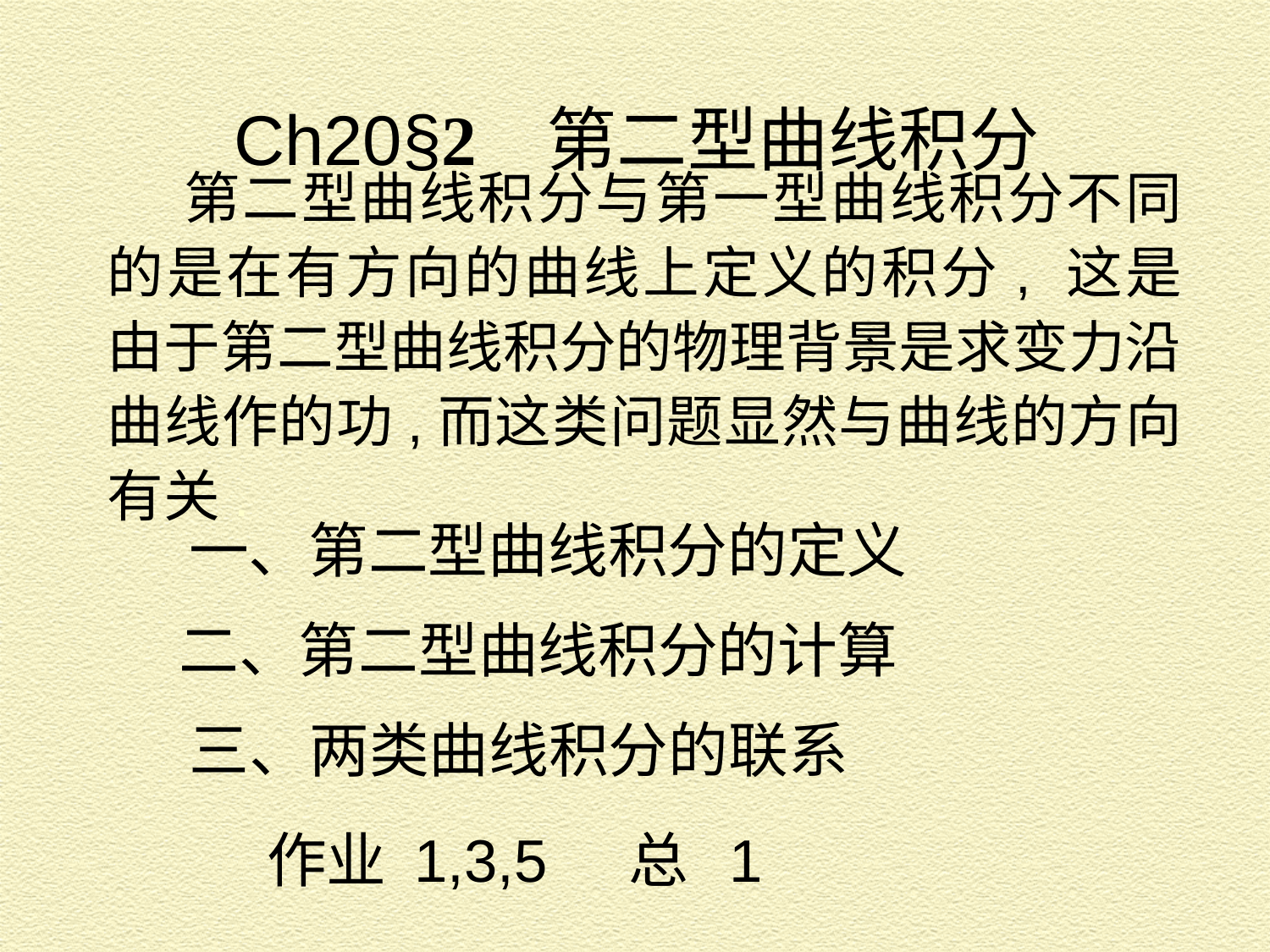

Ch20§2   第二型曲线积分
    第二型曲线积分与第一型曲线积分不同的是在有方向的曲线上定义的积分, 这是由于第二型曲线积分的物理背景是求变力沿曲线作的功,而这类问题显然与曲线的方向有关.
一、第二型曲线积分的定义
二、第二型曲线积分的计算
三、两类曲线积分的联系
作业 1,3,5    总  1